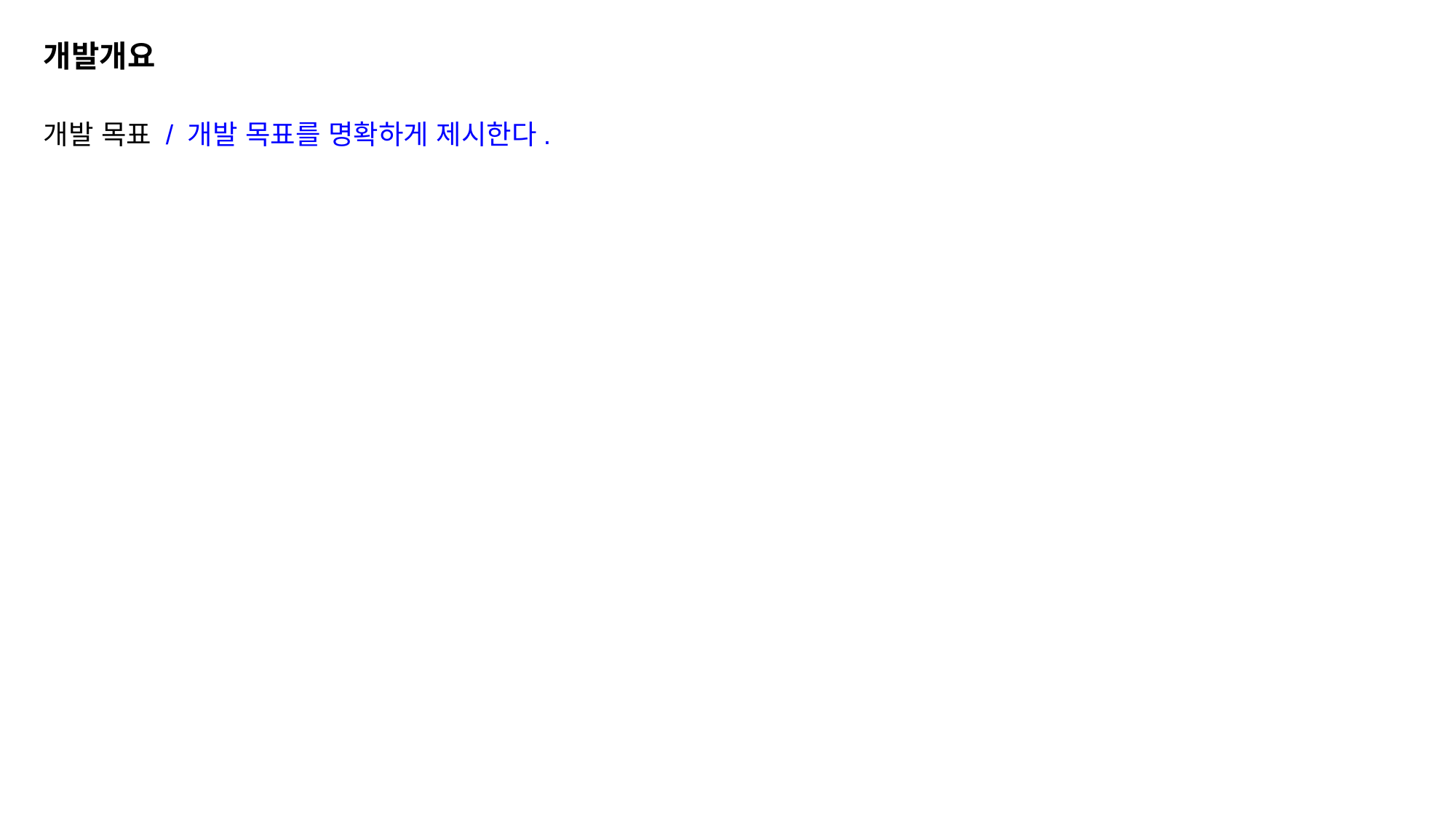

개발개요
개발 목표 / 개발 목표를 명확하게 제시한다.